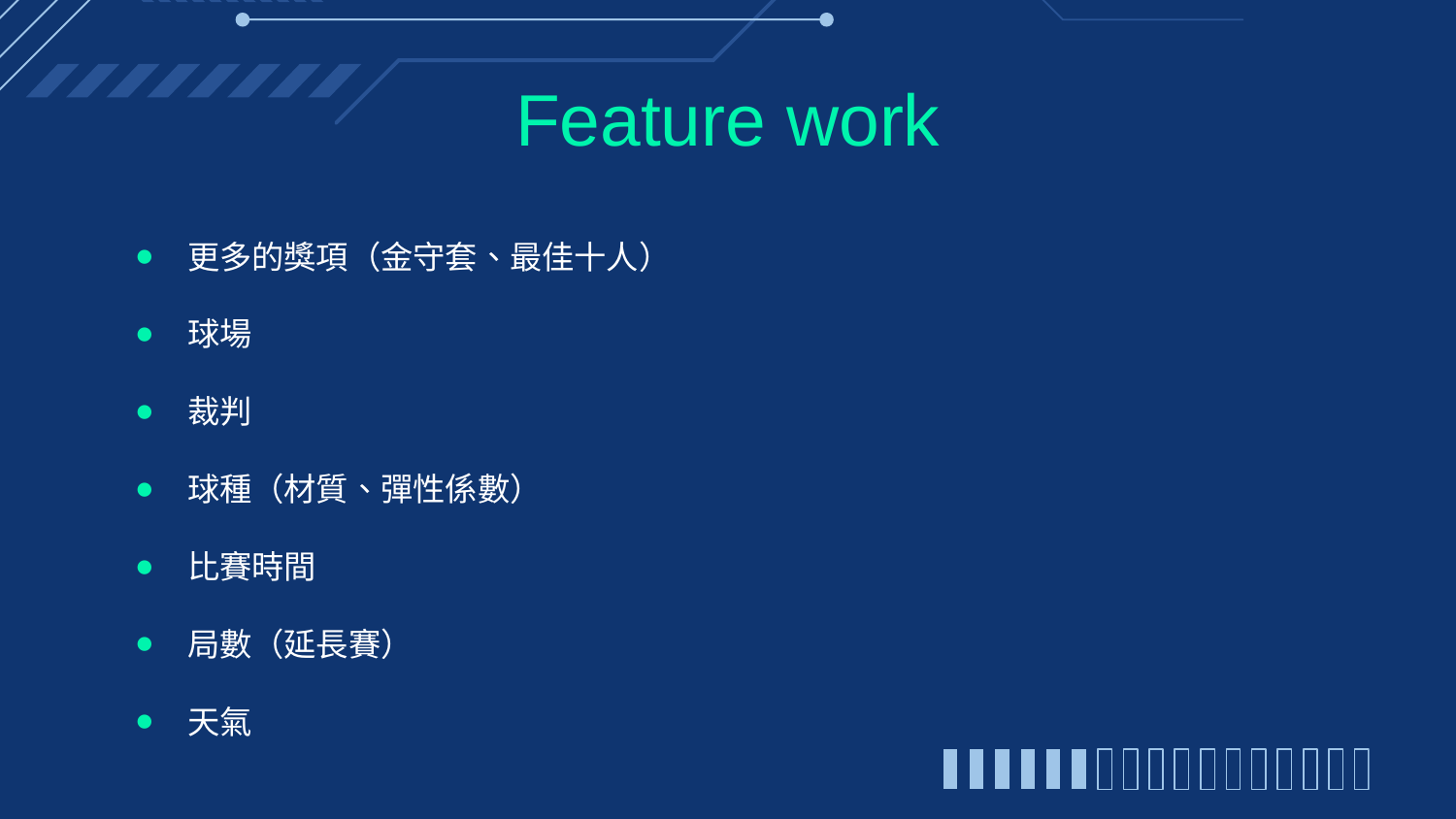

# Feature work
更多的獎項（金守套、最佳十人）
球場
裁判
球種（材質、彈性係數）
比賽時間
局數（延長賽）
天氣